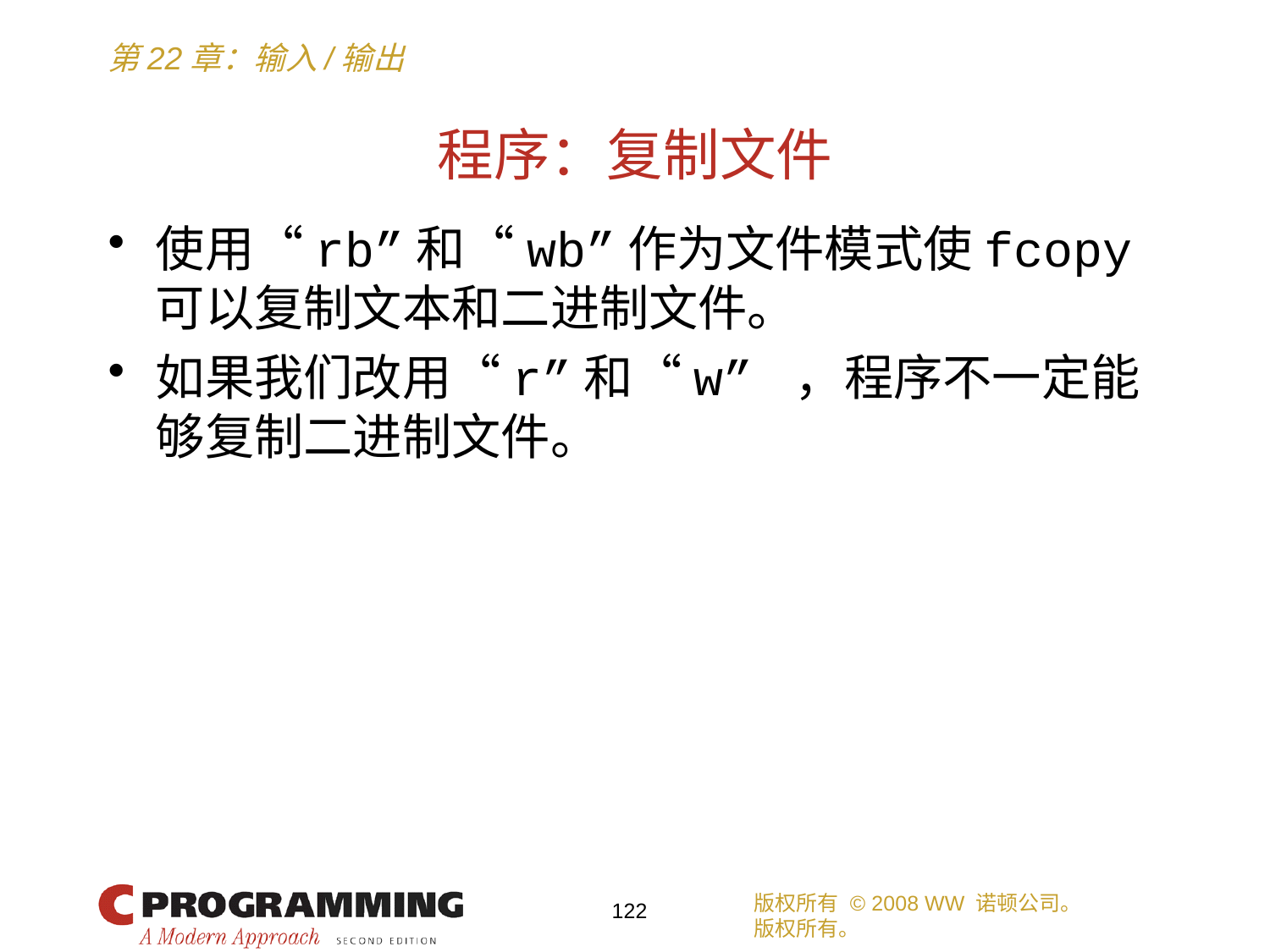

# 程序：复制文件
使用“rb”和“wb”作为文件模式使fcopy可以复制文本和二进制文件。
如果我们改用“r”和“w” ，程序不一定能够复制二进制文件。
版权所有 © 2008 WW 诺顿公司。
版权所有。
122